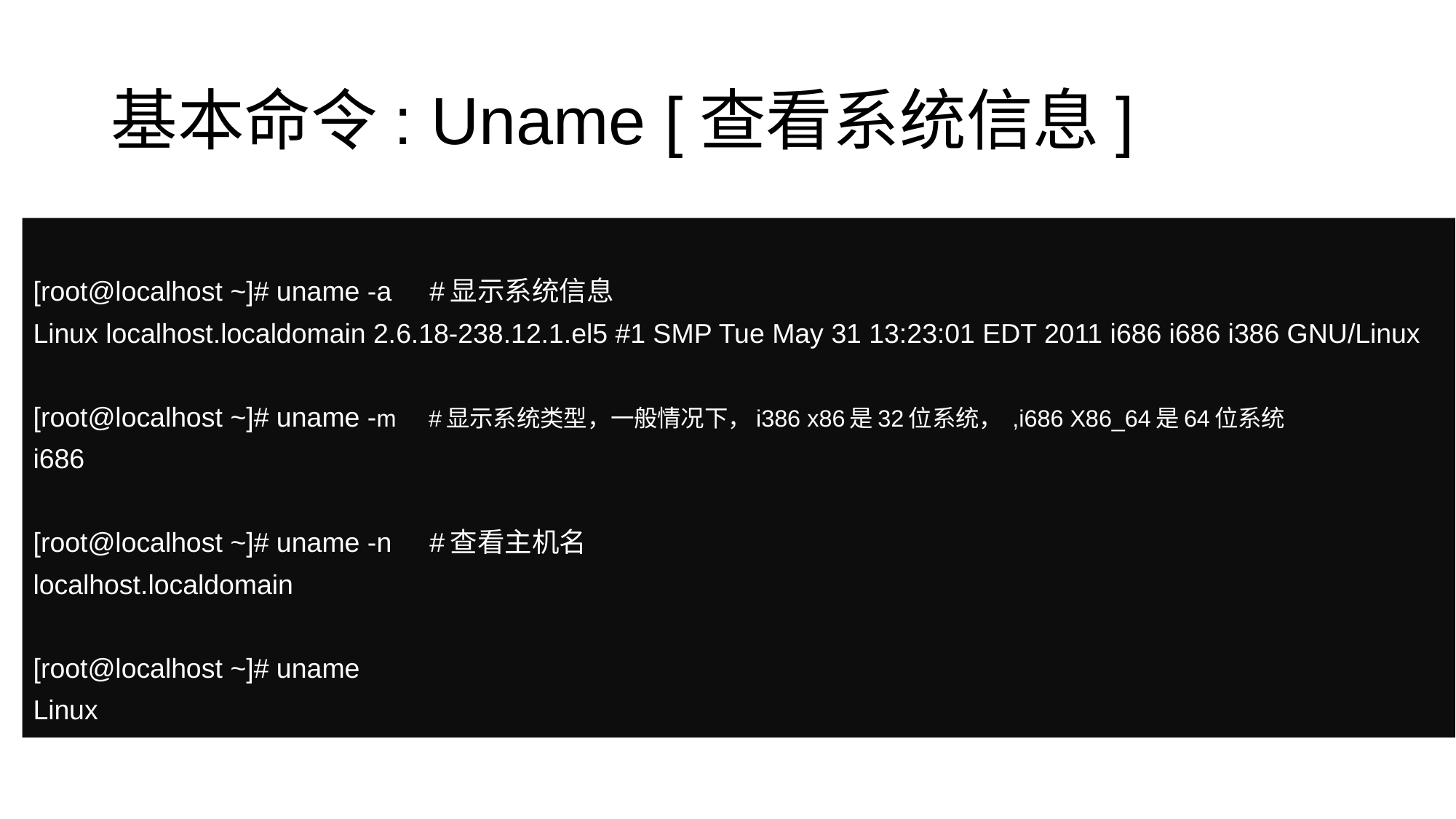

# 基本命令: Uname [查看系统信息]

[root@localhost ~]# uname -a     #显示系统信息
Linux localhost.localdomain 2.6.18-238.12.1.el5 #1 SMP Tue May 31 13:23:01 EDT 2011 i686 i686 i386 GNU/Linux

[root@localhost ~]# uname -m     #显示系统类型，一般情况下，i386 x86是32位系统， ,i686 X86_64是64位系统
i686

[root@localhost ~]# uname -n     #查看主机名
localhost.localdomain

[root@localhost ~]# uname
Linux